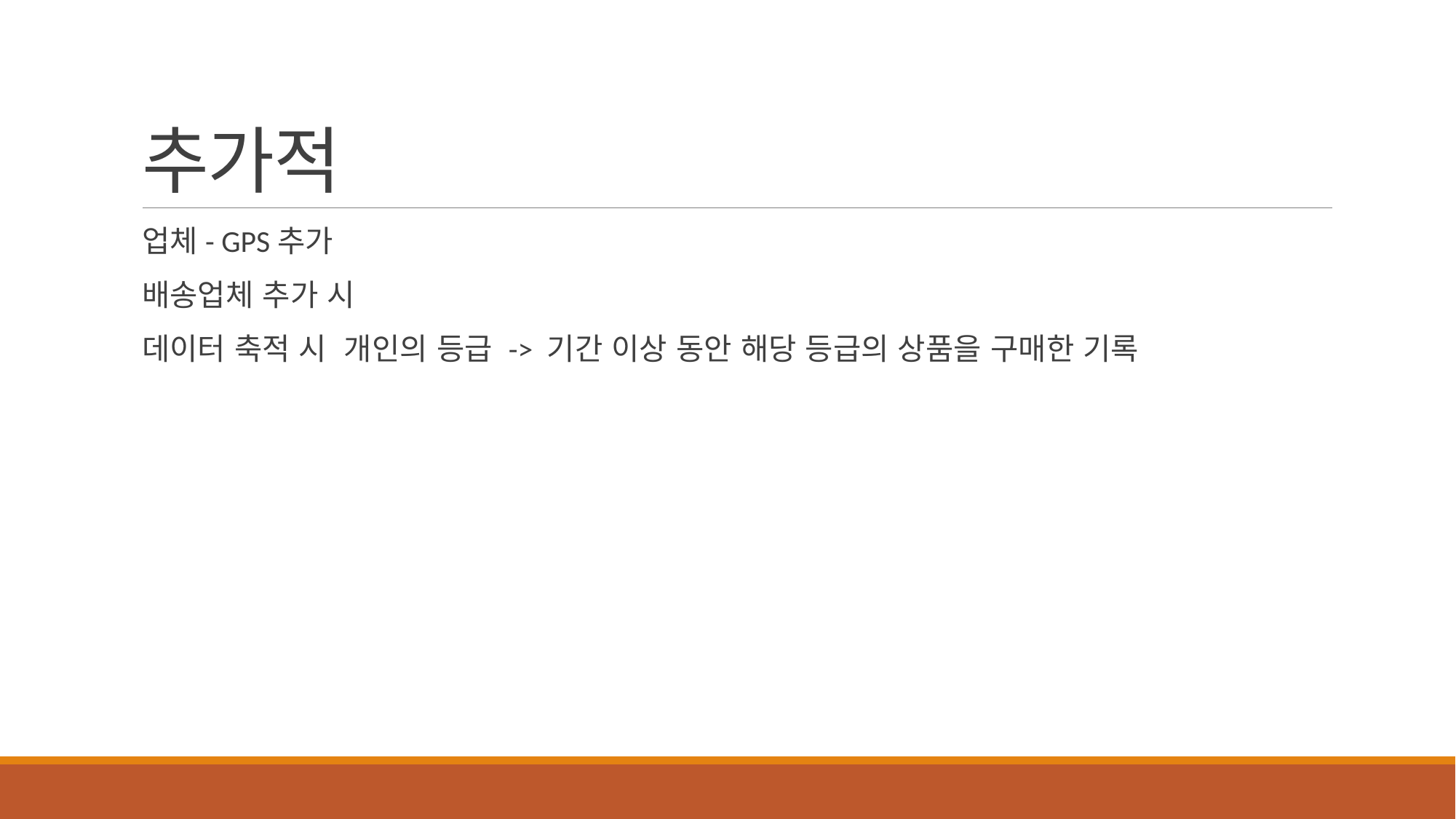

# 추가적
업체- GPS추가
배송업체 추가 시
데이터 축적 시  개인의 등급 -> 기간 이상 동안 해당 등급의 상품을 구매한 기록